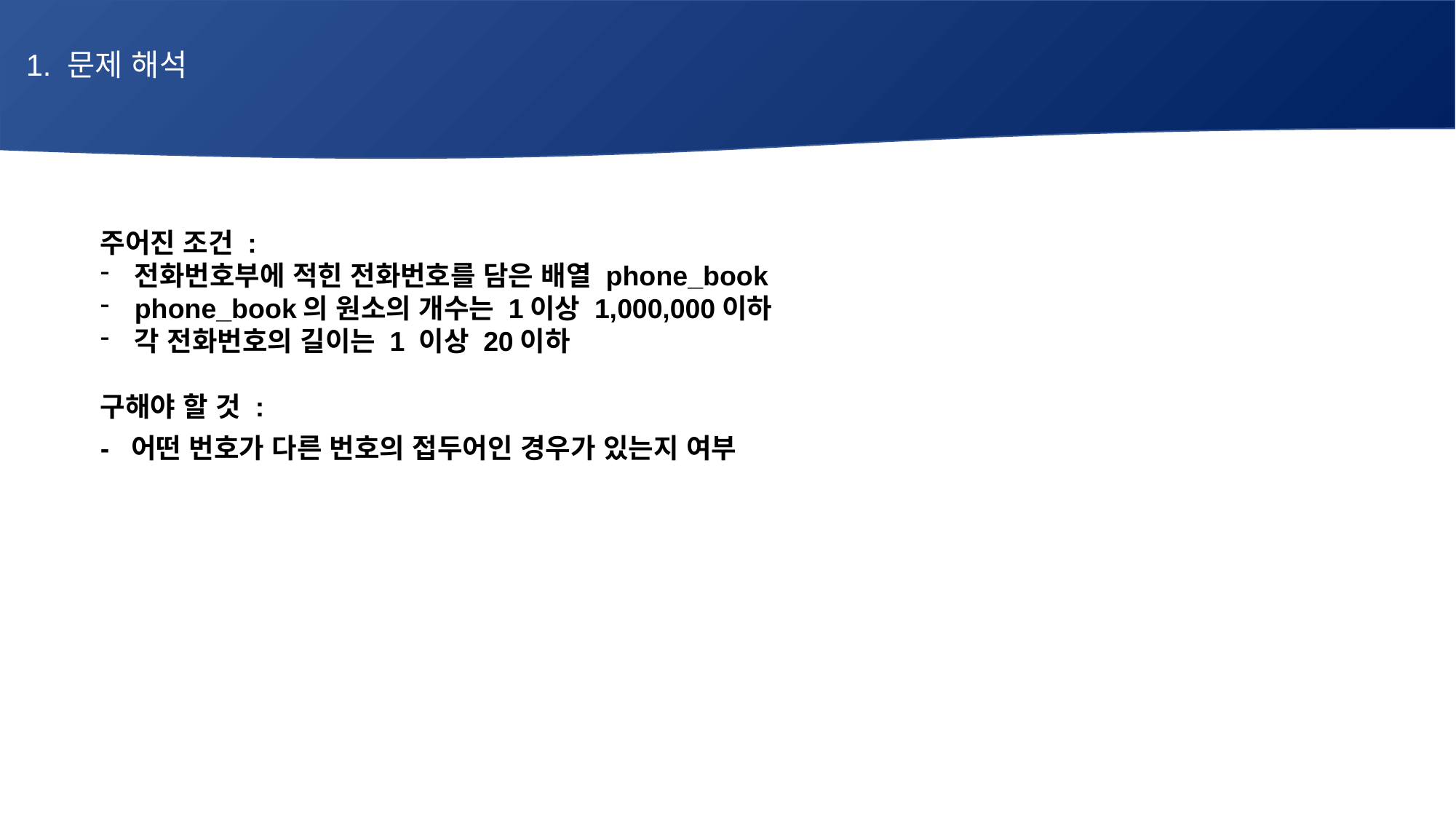

1. 문제 해석
# 매주 1 과제 LV2
주어진 조건 :
전화번호부에 적힌 전화번호를 담은 배열 phone_book
phone_book의 원소의 개수는 1이상 1,000,000이하
각 전화번호의 길이는 1 이상 20이하

구해야 할 것 :

-  어떤 번호가 다른 번호의 접두어인 경우가 있는지 여부